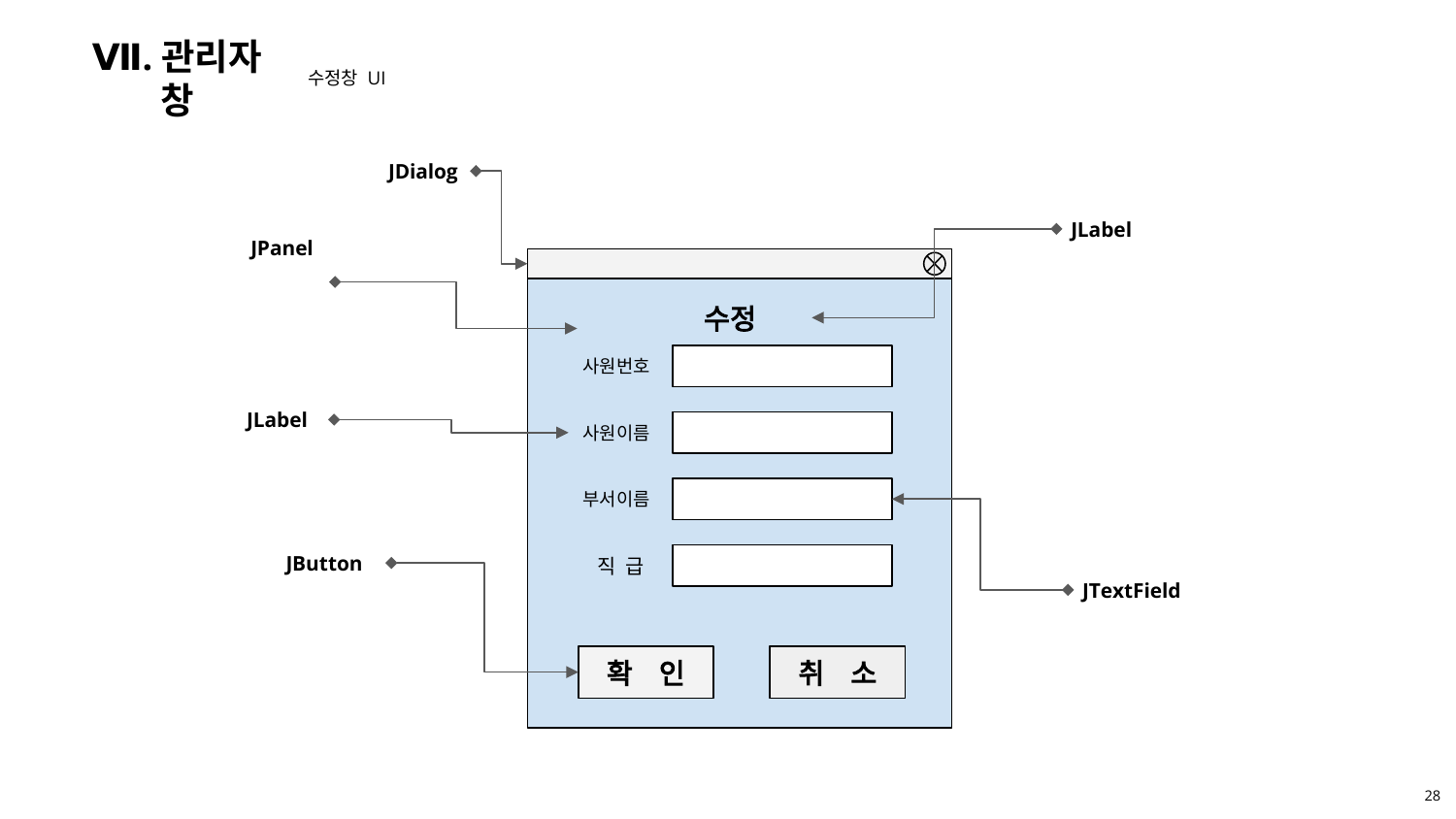

Ⅶ.관리자 창
수정창 UI
JDialog
JLabel
JPanel

수정
사원번호

JLabel
사원이름

부서이름

JButton
직  급

JTextField
확    인
취    소
28